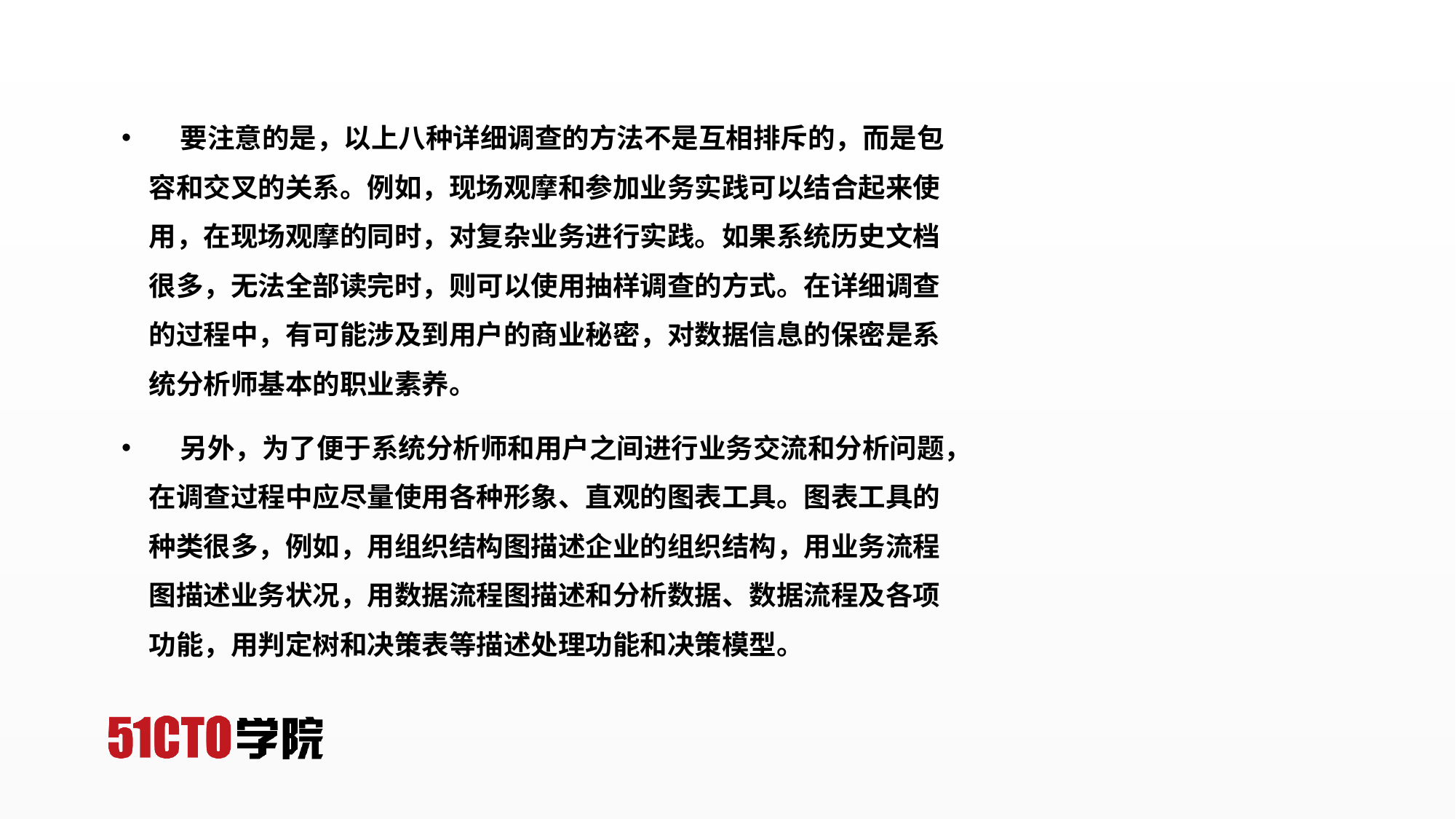

要注意的是，以上八种详细调查的方法不是互相排斥的，而是包容和交叉的关系。例如，现场观摩和参加业务实践可以结合起来使用，在现场观摩的同时，对复杂业务进行实践。如果系统历史文档很多，无法全部读完时，则可以使用抽样调查的方式。在详细调查的过程中，有可能涉及到用户的商业秘密，对数据信息的保密是系统分析师基本的职业素养。
    另外，为了便于系统分析师和用户之间进行业务交流和分析问题，在调查过程中应尽量使用各种形象、直观的图表工具。图表工具的种类很多，例如，用组织结构图描述企业的组织结构，用业务流程图描述业务状况，用数据流程图描述和分析数据、数据流程及各项功能，用判定树和决策表等描述处理功能和决策模型。